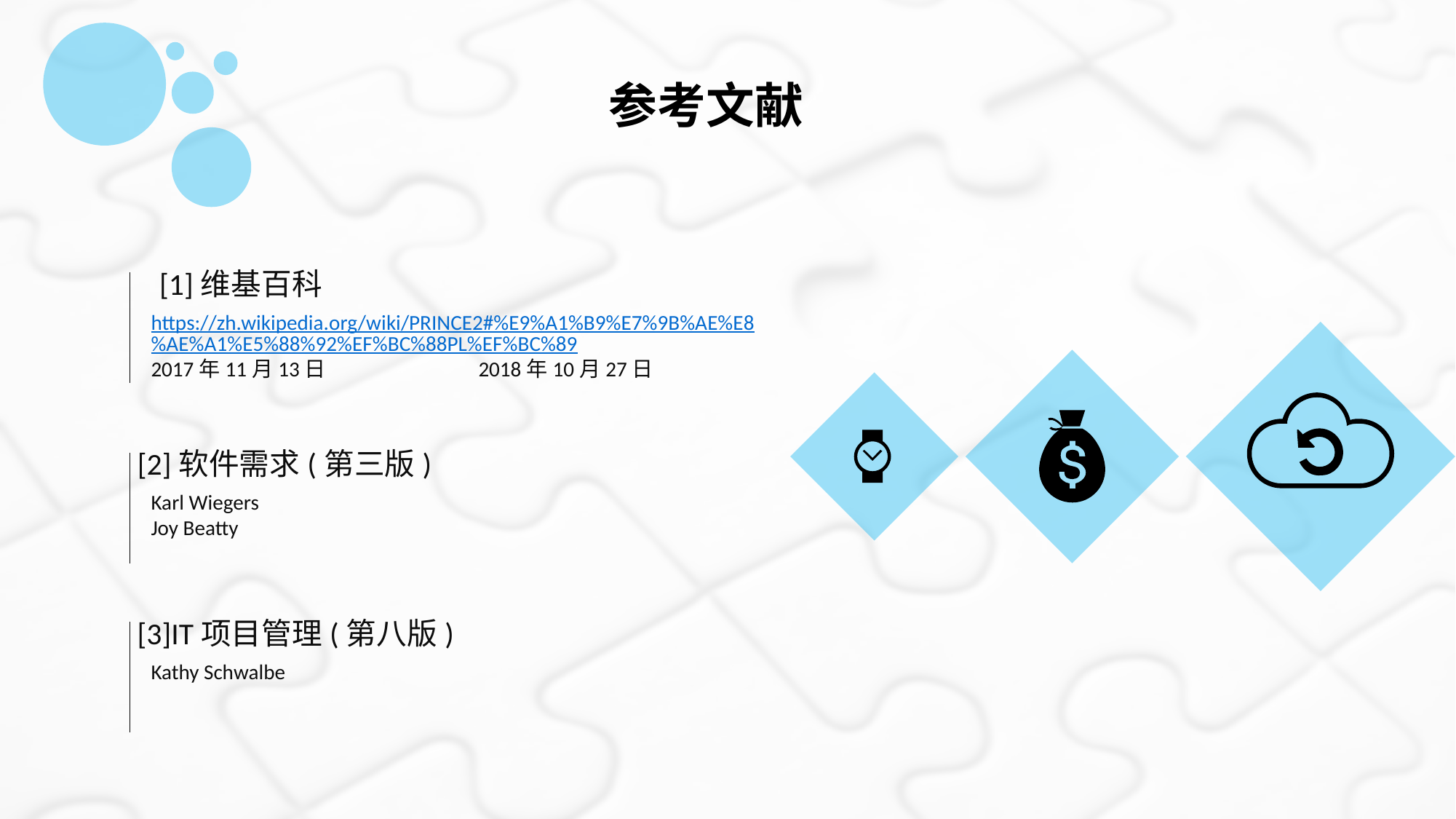

参考文献

[1]维基百科
https://zh.wikipedia.org/wiki/PRINCE2#%E9%A1%B9%E7%9B%AE%E8%AE%A1%E5%88%92%EF%BC%88PL%EF%BC%89
2017年11月13日		2018年10月27日

[2]软件需求(第三版)
Karl Wiegers
Joy Beatty
[3]IT项目管理(第八版)
Kathy Schwalbe